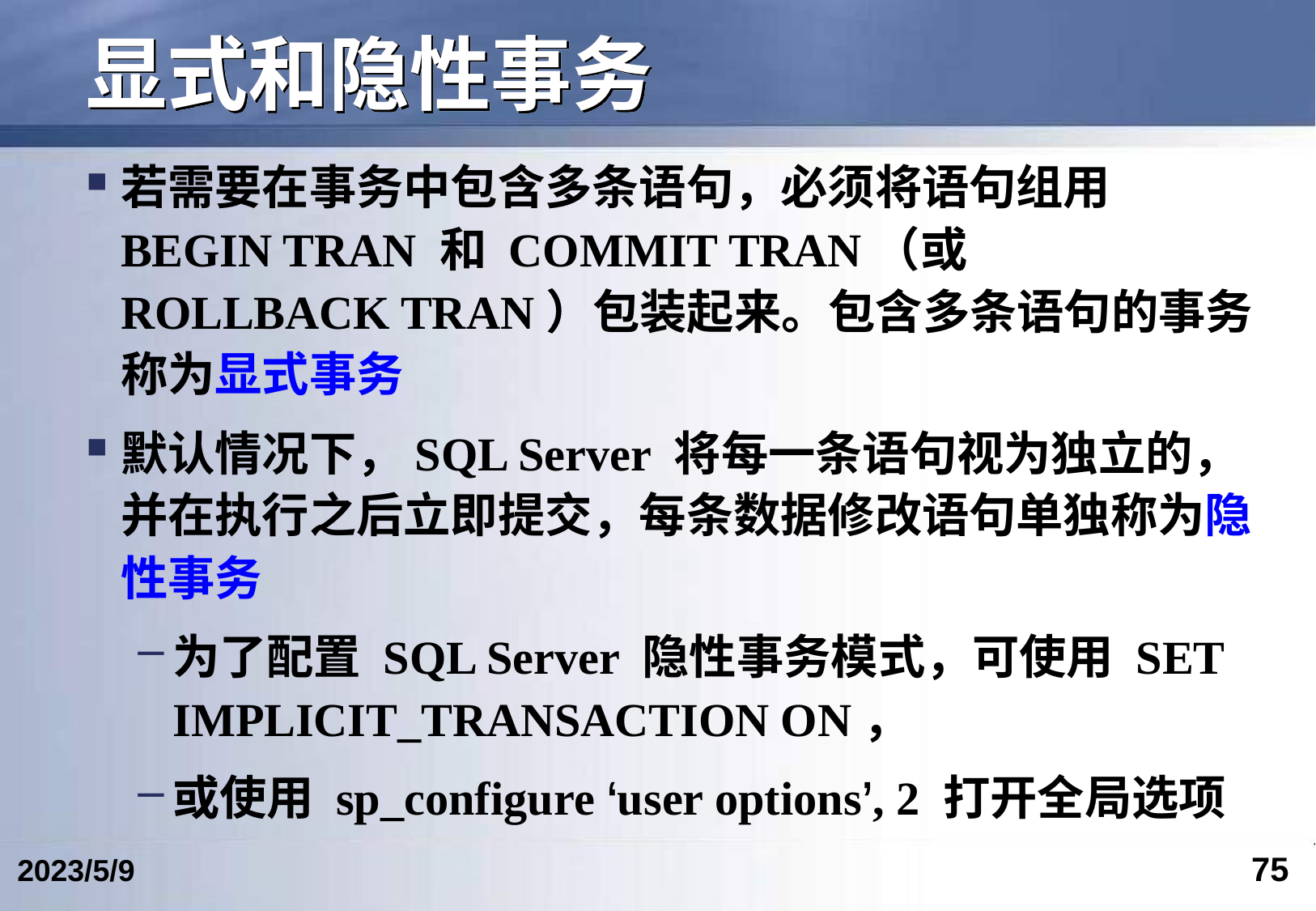

# 显式和隐性事务
若需要在事务中包含多条语句，必须将语句组用 BEGIN TRAN 和 COMMIT TRAN（或 ROLLBACK TRAN）包装起来。包含多条语句的事务称为显式事务
默认情况下，SQL Server 将每一条语句视为独立的，并在执行之后立即提交，每条数据修改语句单独称为隐性事务
为了配置 SQL Server 隐性事务模式，可使用 SET IMPLICIT_TRANSACTION ON，
或使用 sp_configure ‘user options’, 2 打开全局选项
75
2023/5/9